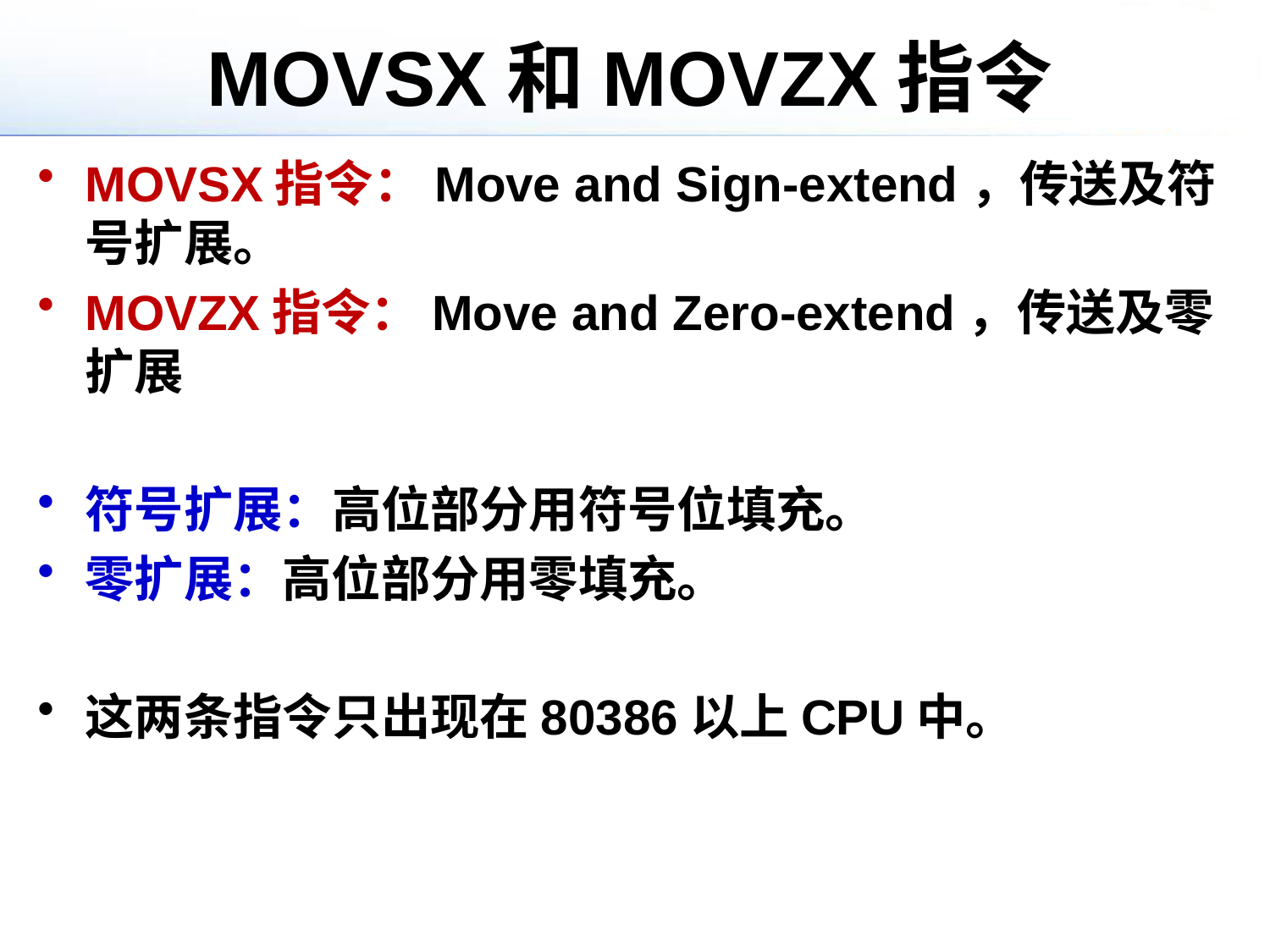

# MOVSX和MOVZX指令
MOVSX指令：Move and Sign-extend，传送及符号扩展。
MOVZX指令：Move and Zero-extend，传送及零扩展

符号扩展：高位部分用符号位填充。
零扩展：高位部分用零填充。

这两条指令只出现在80386以上CPU中。